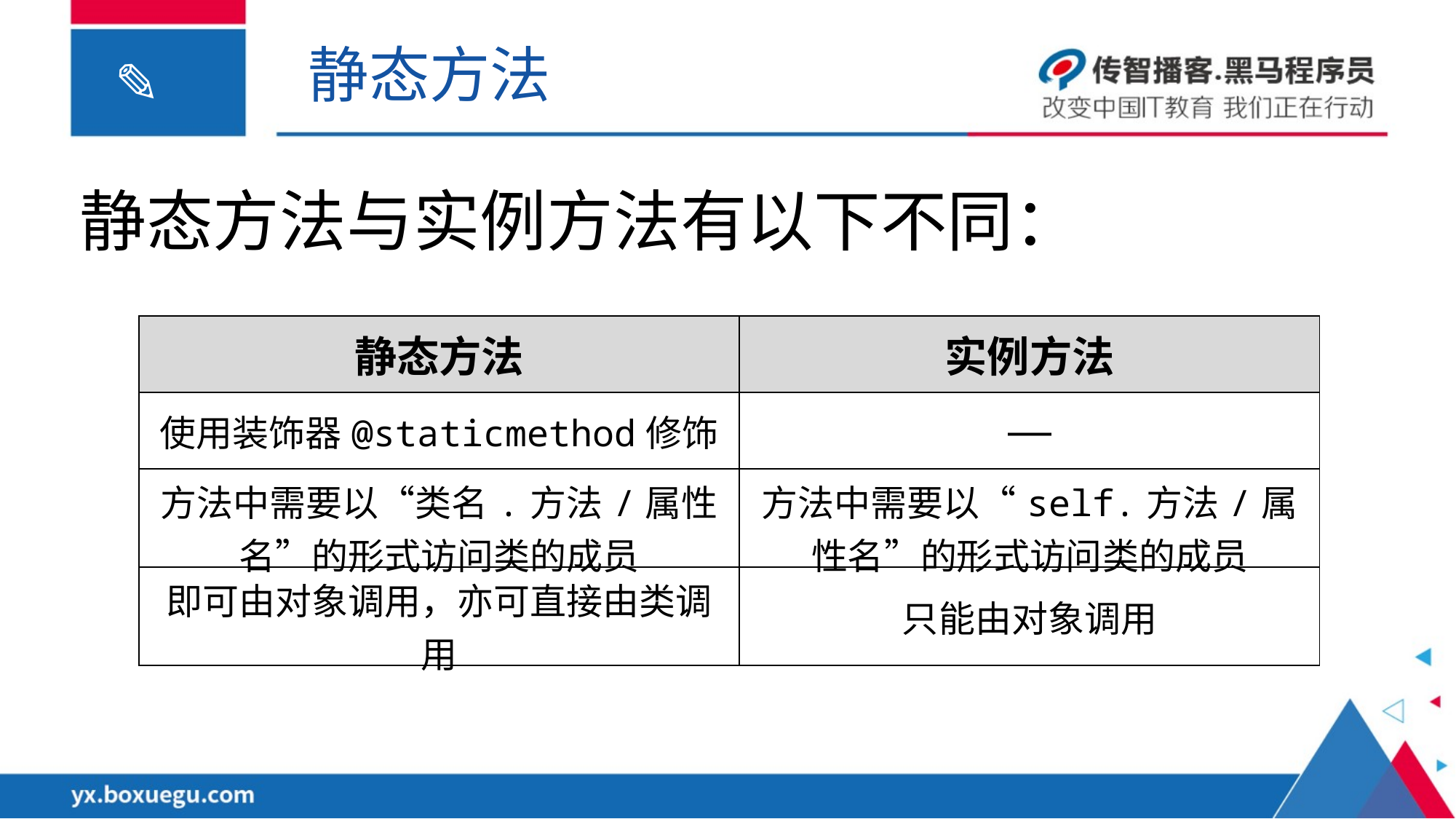

静态方法
静态方法与实例方法有以下不同：
| 静态方法 | 实例方法 |
| --- | --- |
| 使用装饰器@staticmethod修饰 | —— |
| 方法中需要以“类名.方法/属性名”的形式访问类的成员 | 方法中需要以“self.方法/属性名”的形式访问类的成员 |
| 即可由对象调用，亦可直接由类调用 | 只能由对象调用 |